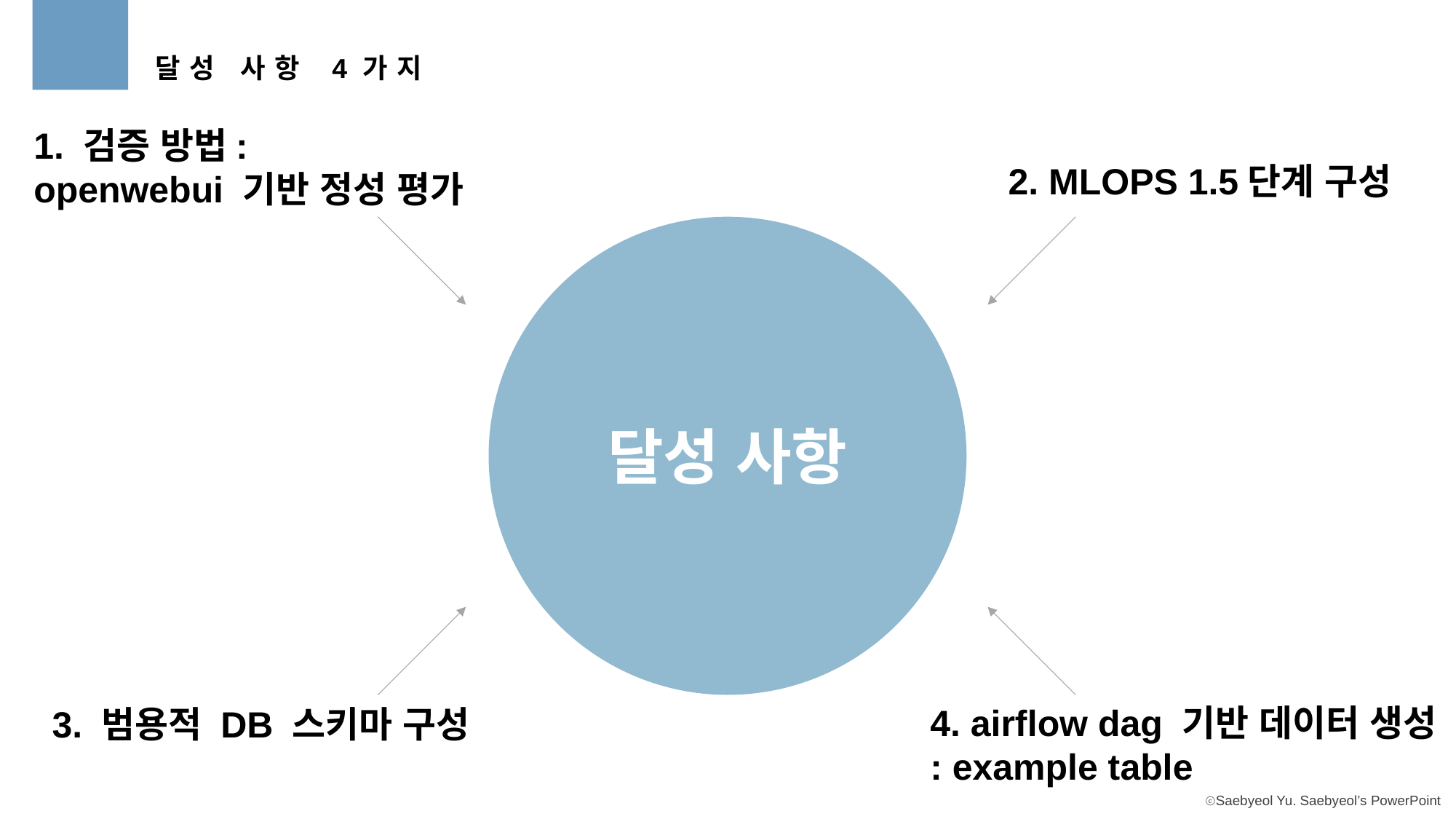

달성 사항 4가지
1. 검증 방법:
openwebui 기반 정성 평가
2. MLOPS 1.5단계 구성

달성 사항
4. airflow dag 기반 데이터 생성
: example table
3. 범용적 DB 스키마 구성